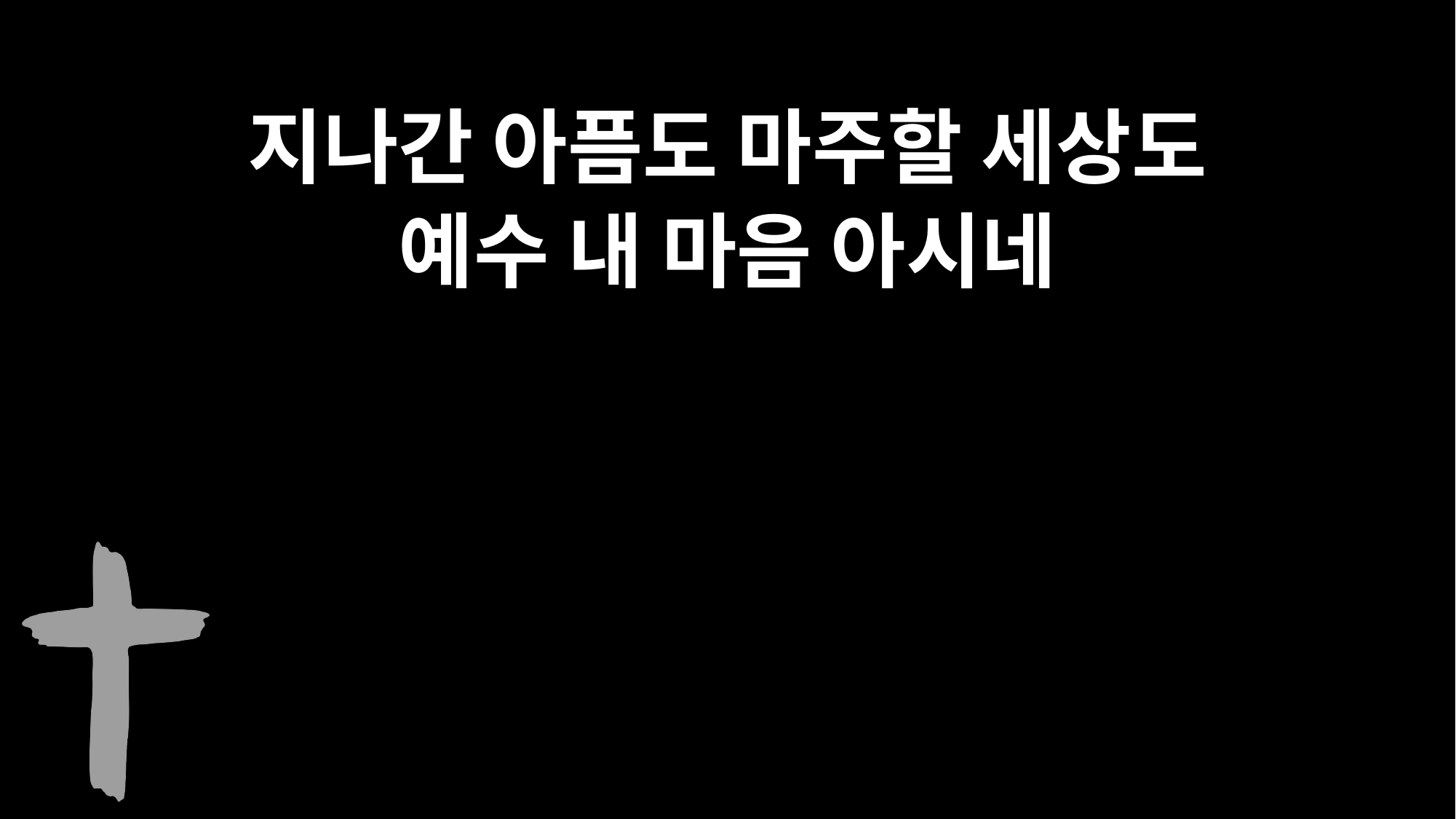

지나간 아픔도 마주할 세상도
예수 내 마음 아시네